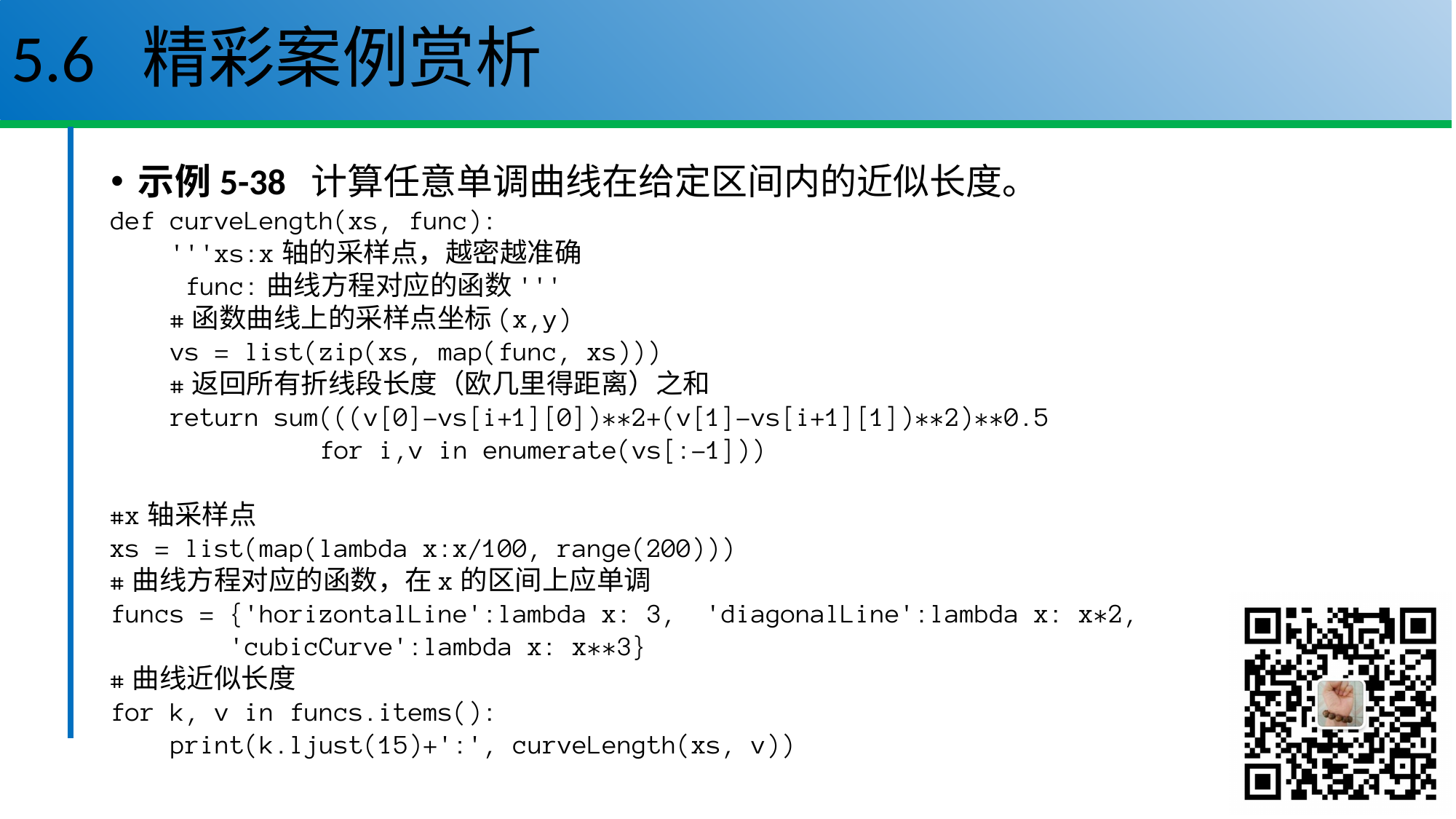

# 5.6  精彩案例赏析
示例5-38  计算任意单调曲线在给定区间内的近似长度。
def curveLength(xs, func):
    '''xs:x轴的采样点，越密越准确
     func:曲线方程对应的函数'''
    #函数曲线上的采样点坐标(x,y)
    vs = list(zip(xs, map(func, xs)))
    #返回所有折线段长度（欧几里得距离）之和
    return sum(((v[0]-vs[i+1][0])**2+(v[1]-vs[i+1][1])**2)**0.5
              for i,v in enumerate(vs[:-1]))

#x轴采样点
xs = list(map(lambda x:x/100, range(200)))
#曲线方程对应的函数，在x的区间上应单调
funcs = {'horizontalLine':lambda x: 3,  'diagonalLine':lambda x: x*2,
        'cubicCurve':lambda x: x**3}
#曲线近似长度
for k, v in funcs.items():
    print(k.ljust(15)+':', curveLength(xs, v))
139